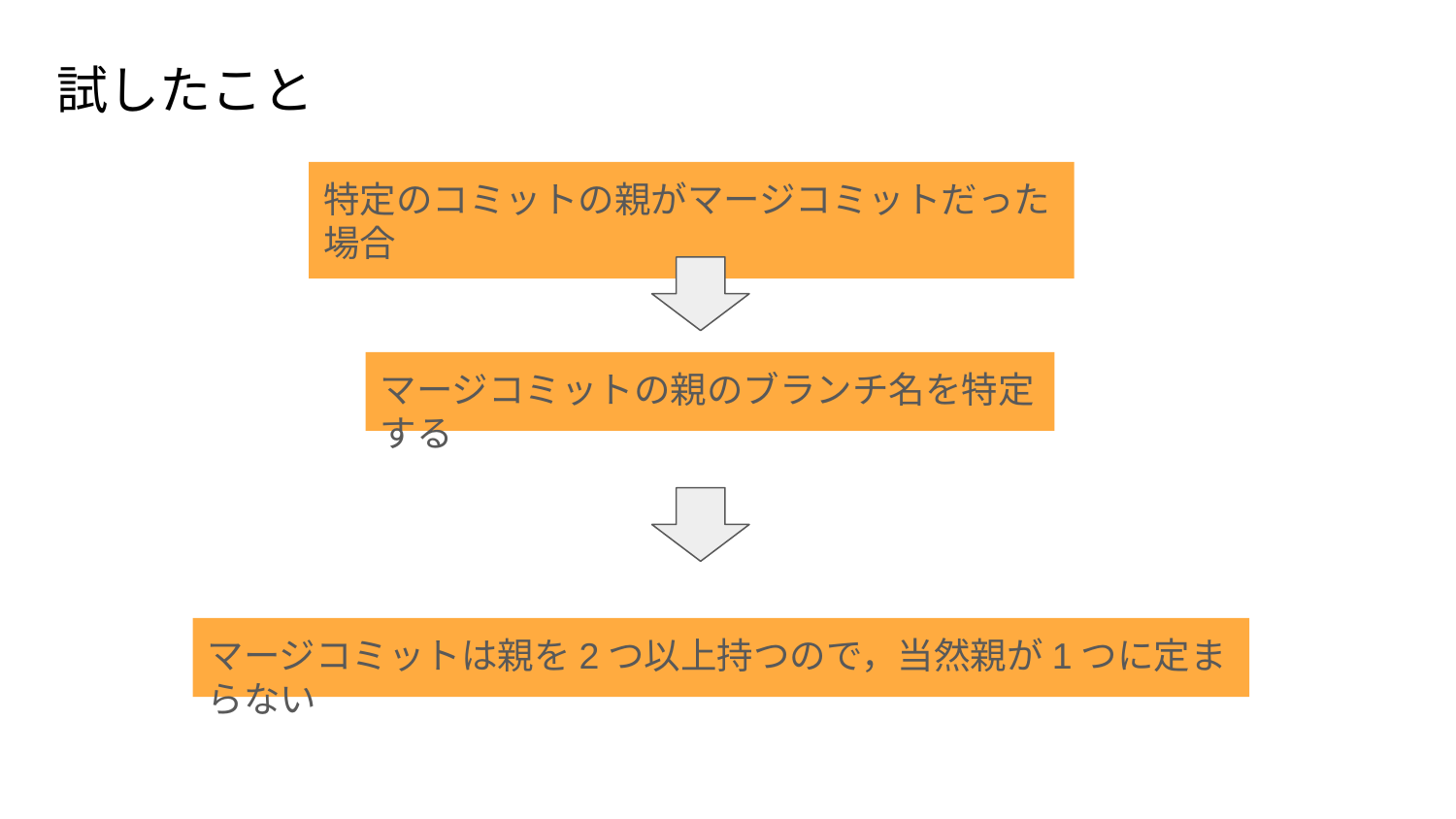

# 試したこと
特定のコミットの親がマージコミットだった場合

マージコミットの親のブランチ名を特定する

マージコミットは親を2つ以上持つので，当然親が1つに定まらない